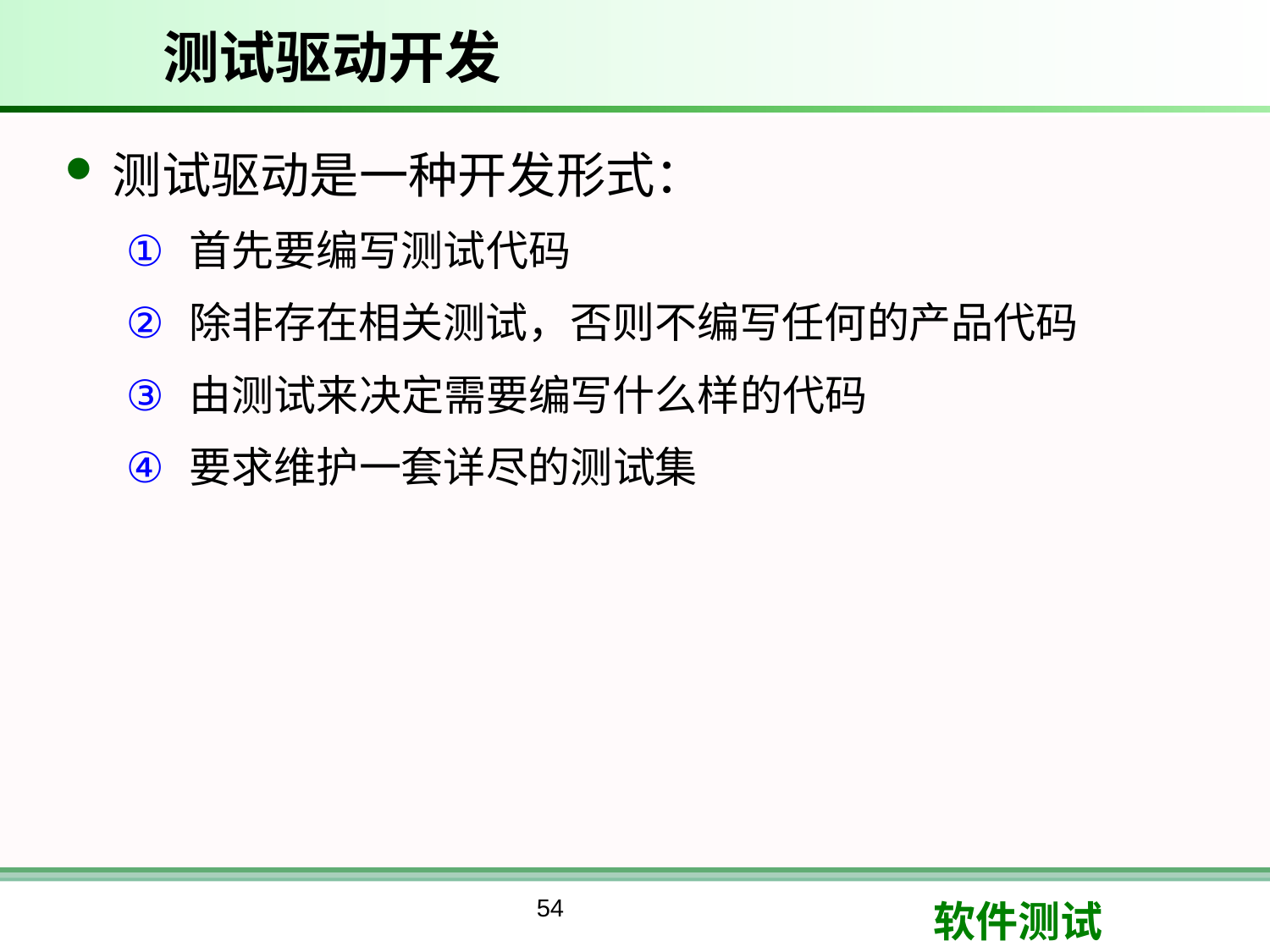

# 测试驱动开发
测试驱动是一种开发形式：
首先要编写测试代码
除非存在相关测试，否则不编写任何的产品代码
由测试来决定需要编写什么样的代码
要求维护一套详尽的测试集

54